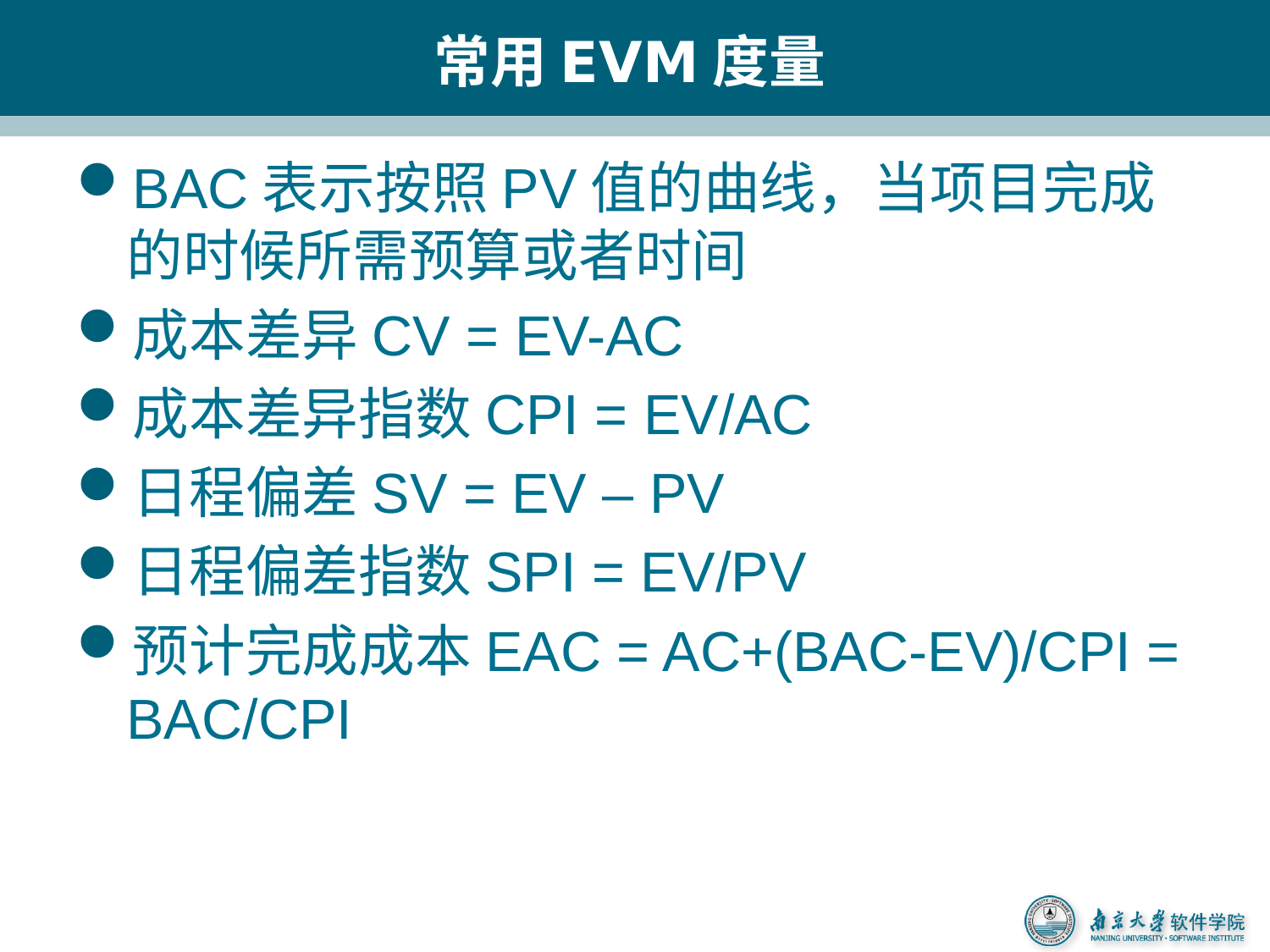

# 常用EVM度量
BAC表示按照PV值的曲线，当项目完成的时候所需预算或者时间
成本差异CV = EV-AC
成本差异指数CPI = EV/AC
日程偏差SV = EV – PV
日程偏差指数SPI = EV/PV
预计完成成本EAC = AC+(BAC-EV)/CPI = BAC/CPI